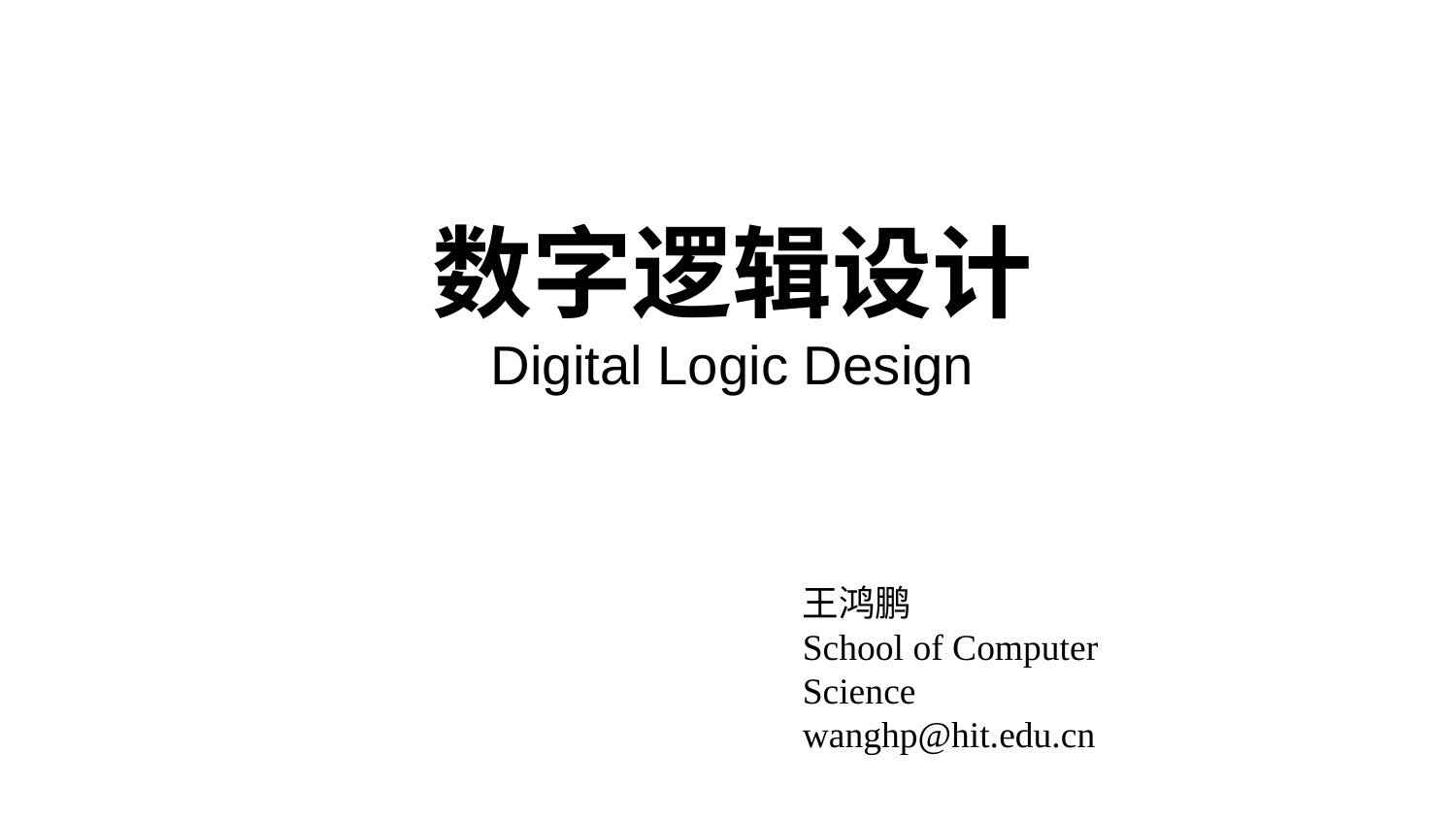

数字逻辑设计
Digital Logic Design
王鸿鹏
School of Computer Science
wanghp@hit.edu.cn